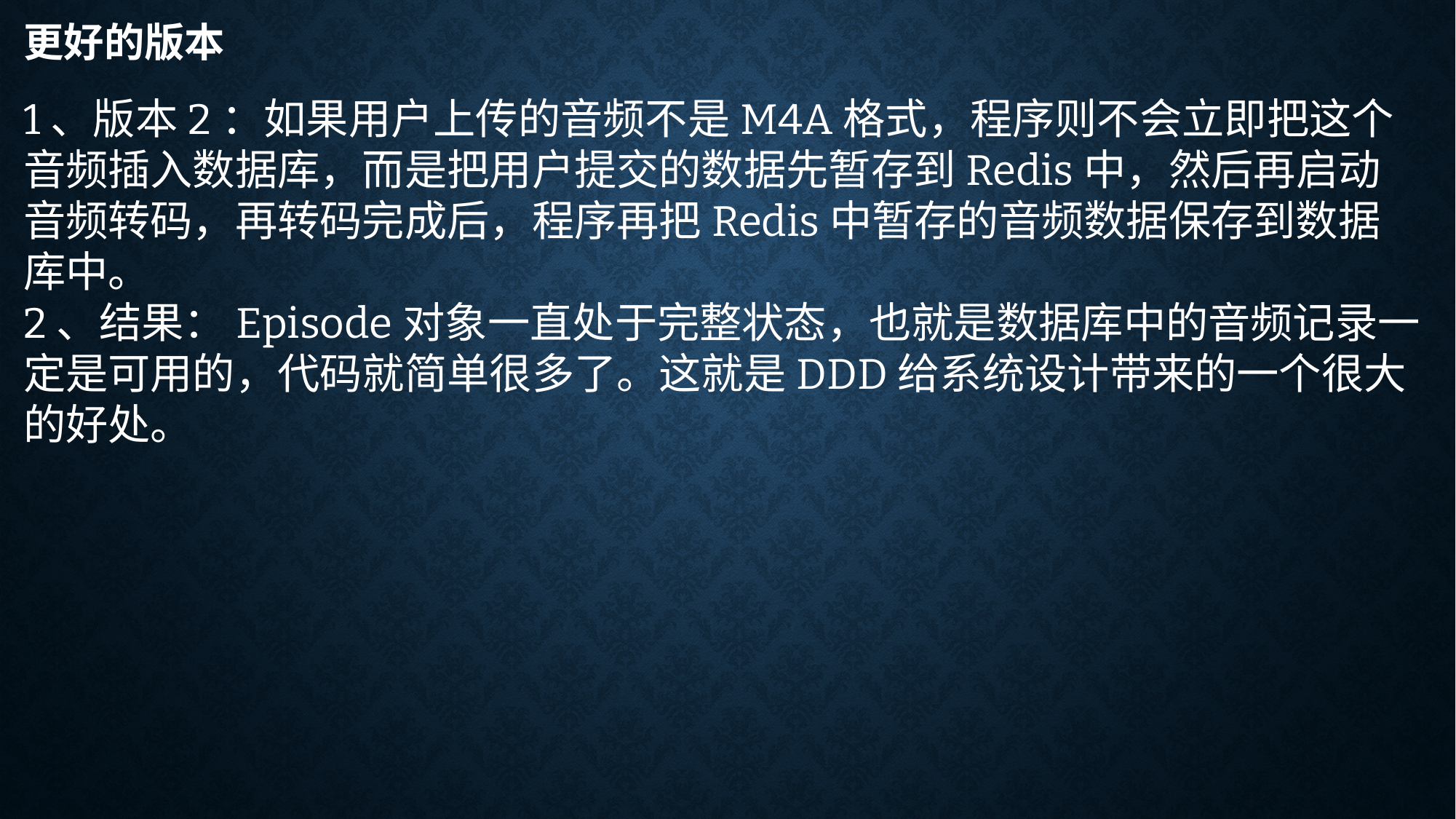

# 更好的版本
1、版本2：如果用户上传的音频不是M4A格式，程序则不会立即把这个音频插入数据库，而是把用户提交的数据先暂存到Redis中，然后再启动音频转码，再转码完成后，程序再把Redis中暂存的音频数据保存到数据库中。
2、结果：Episode对象一直处于完整状态，也就是数据库中的音频记录一定是可用的，代码就简单很多了。这就是DDD给系统设计带来的一个很大的好处。